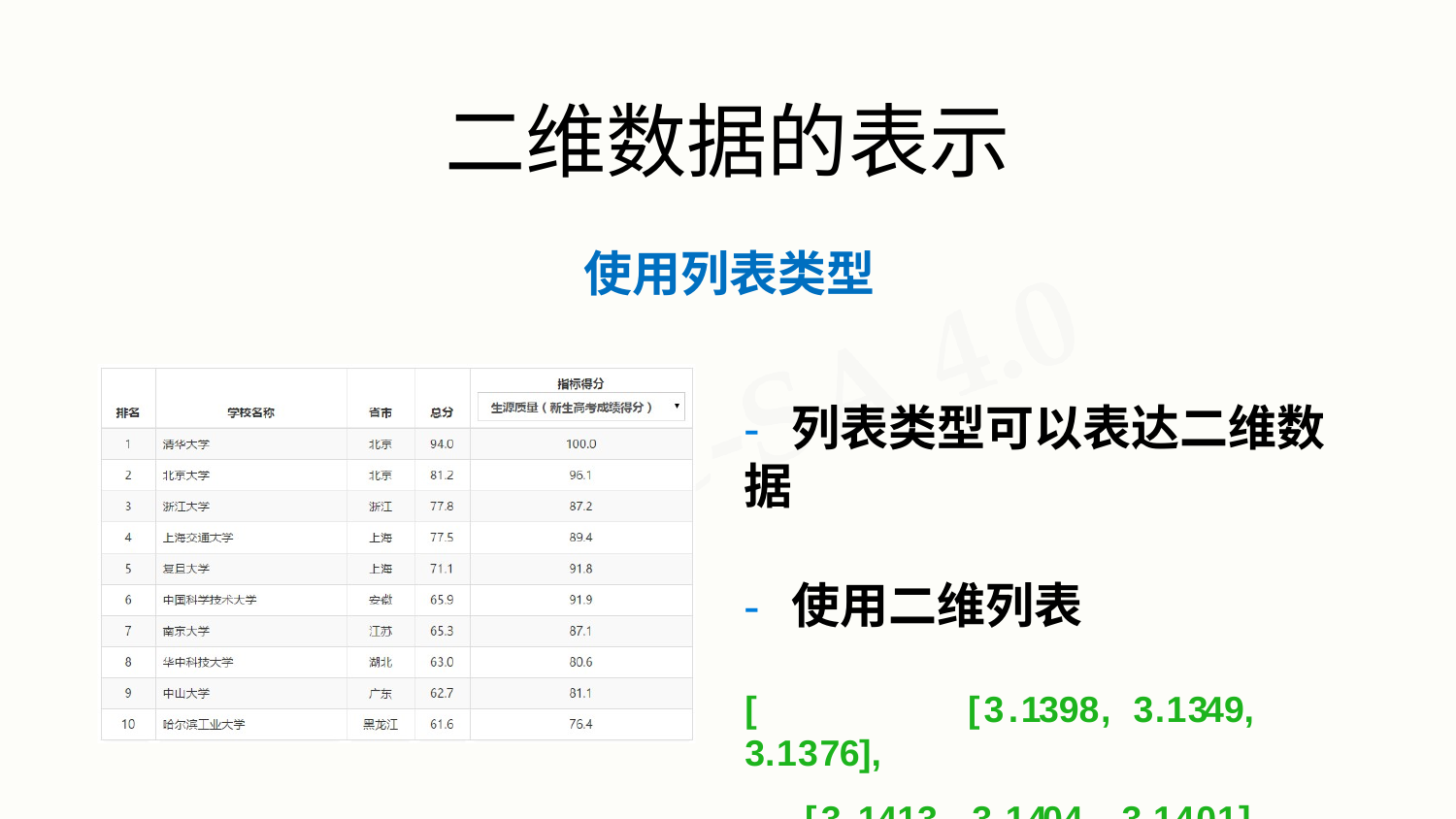

# 二维数据的表示
使用列表类型

- 列表类型可以表达二维数据

- 使用二维列表

[	[3.1398,  3.1349,  3.1376],
[3.1413,  3.1404,  3.1401]	]